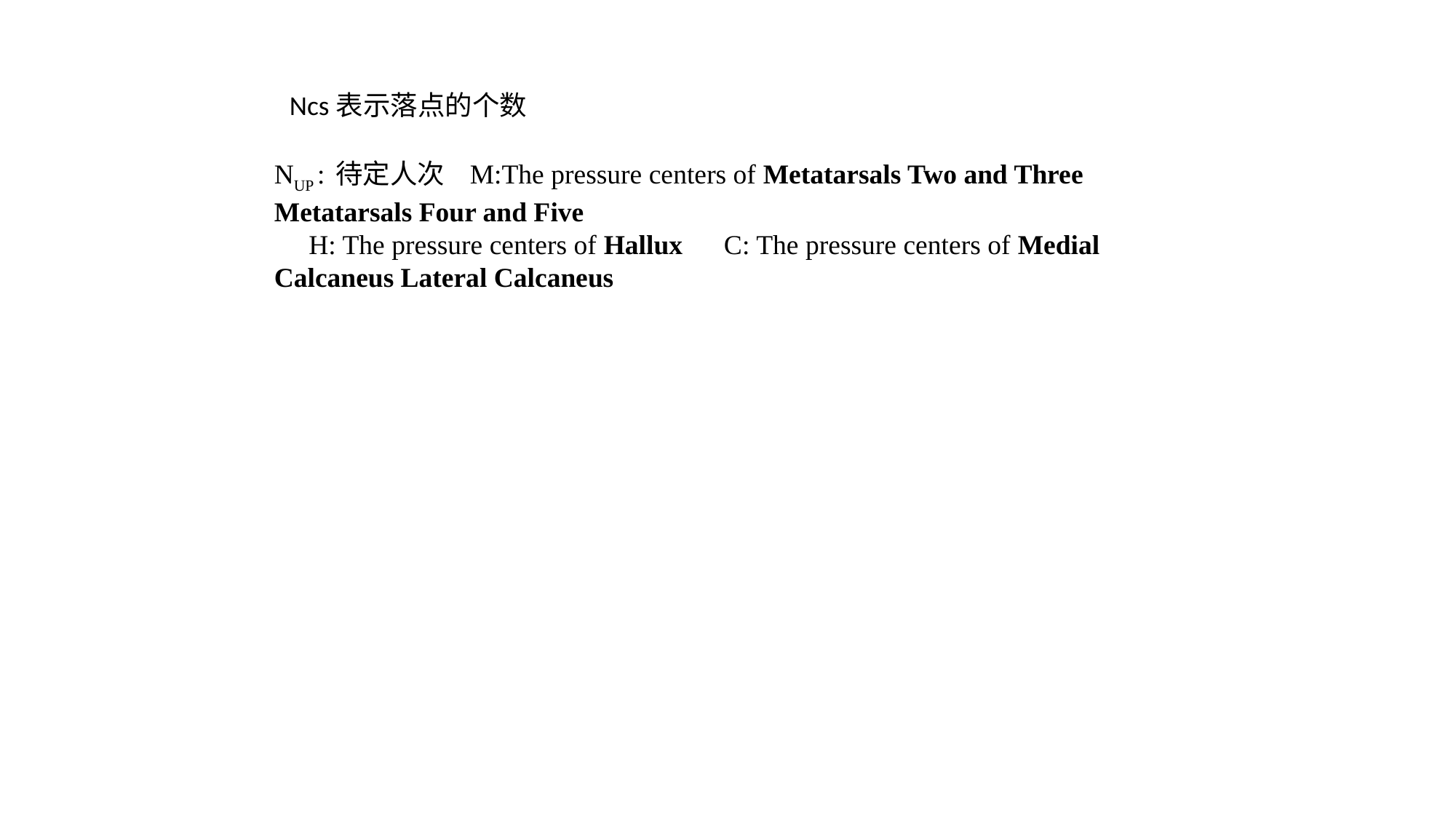

Ncs表示落点的个数
NUP : 待定人次   M:The pressure centers of Metatarsals Two and Three Metatarsals Four and Five
     H: The pressure centers of Hallux      C: The pressure centers of Medial Calcaneus Lateral Calcaneus